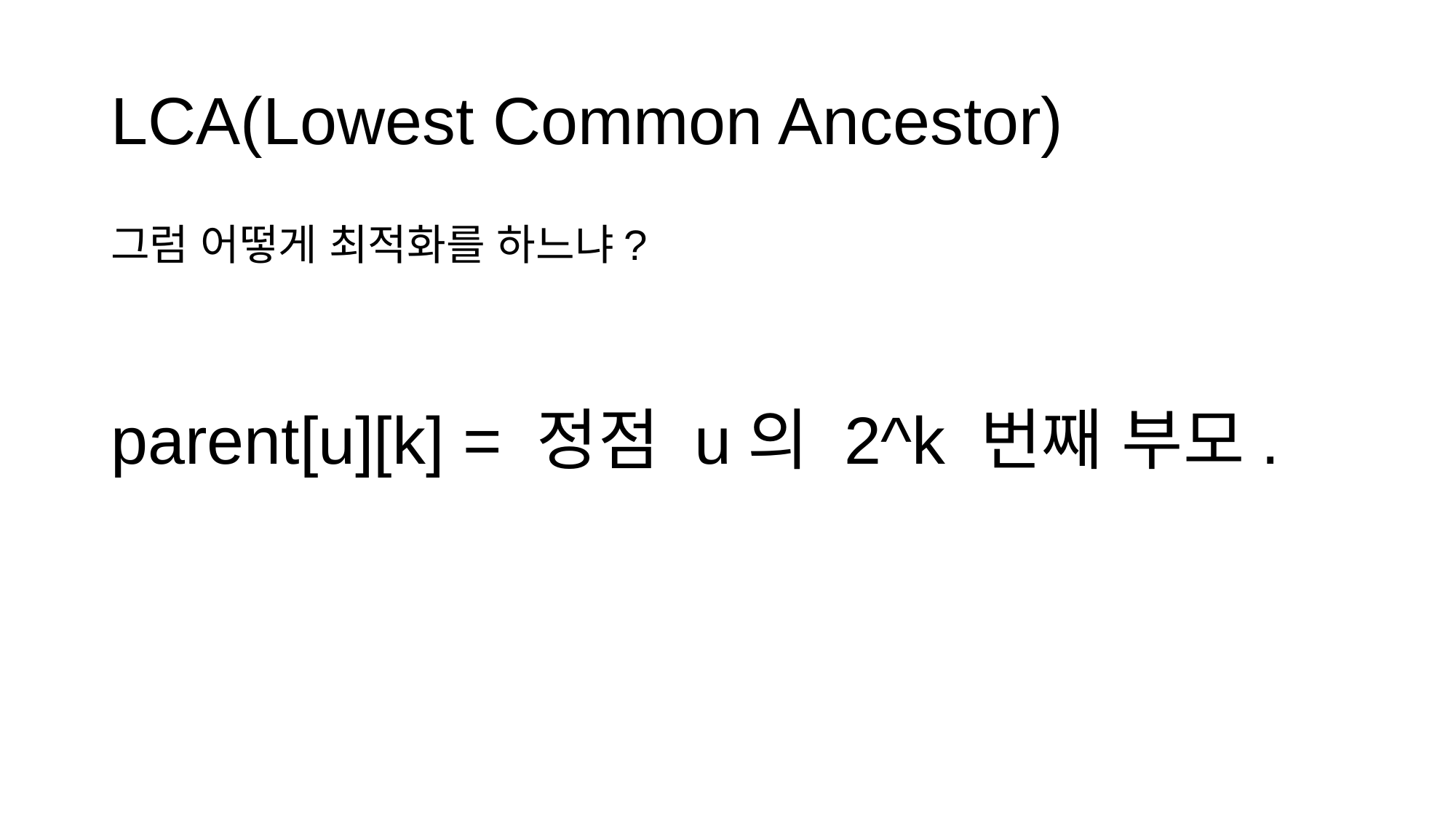

# LCA(Lowest Common Ancestor)
그럼 어떻게 최적화를 하느냐?

parent[u][k] = 정점 u의 2^k 번째 부모.